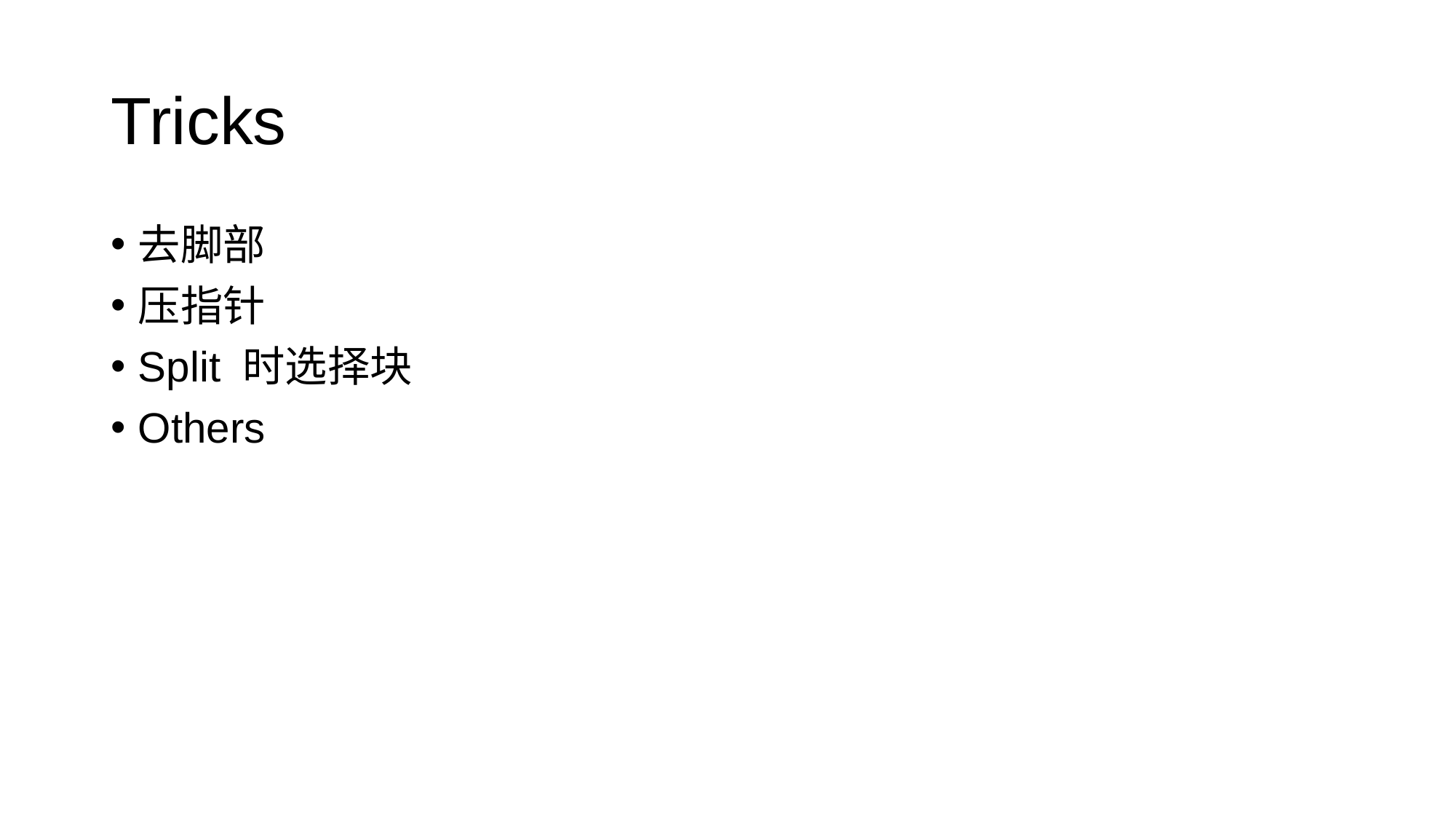

# Tricks
去脚部
压指针
Split 时选择块
Others